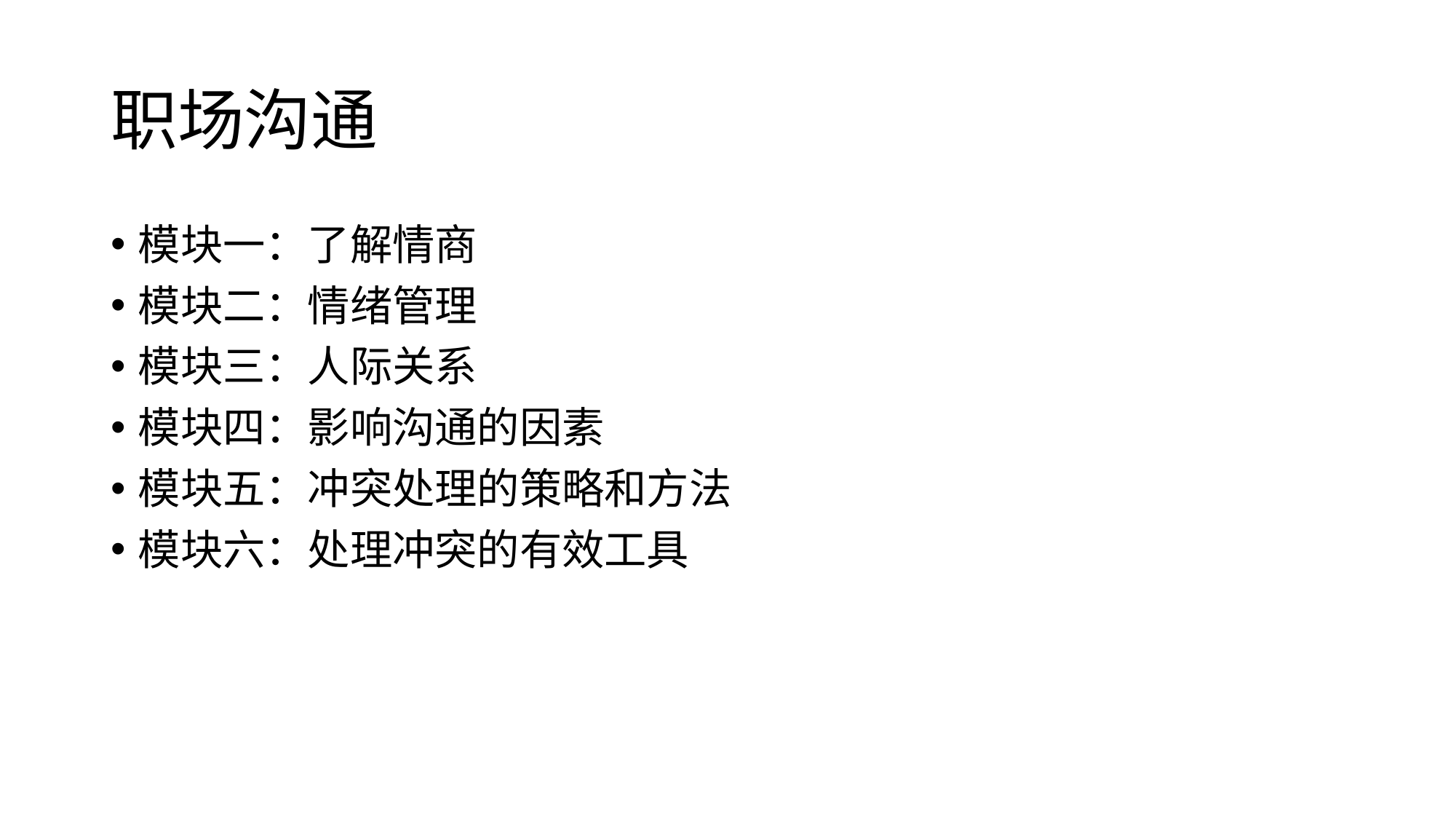

# 职场沟通
模块一：了解情商
模块二：情绪管理
模块三：人际关系
模块四：影响沟通的因素
模块五：冲突处理的策略和方法
模块六：处理冲突的有效工具